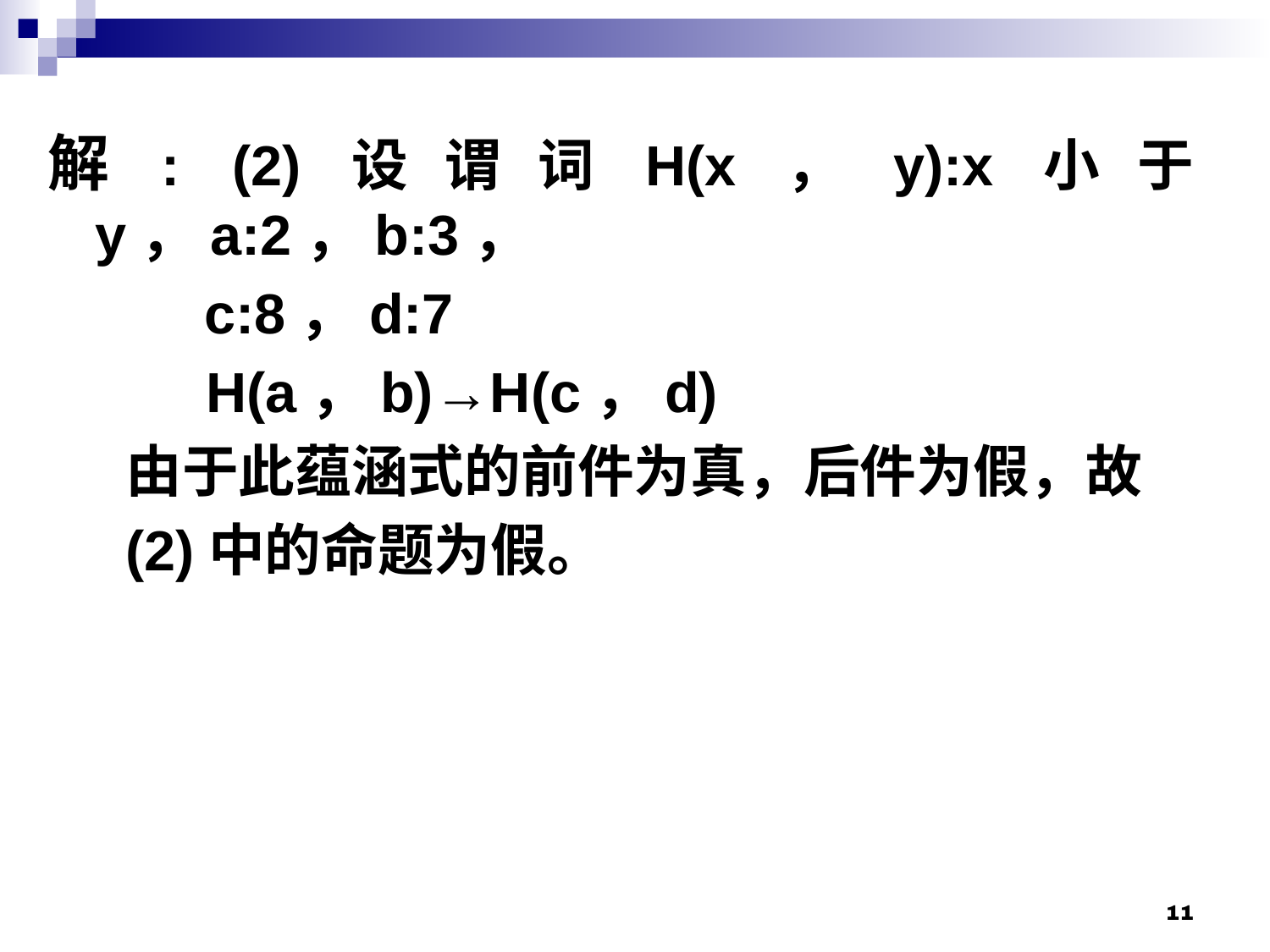

解: (2)设谓词H(x，y):x小于y，a:2，b:3，
          c:8，d:7
  H(a，b)→H(c，d)
     由于此蕴涵式的前件为真，后件为假，故
     (2)中的命题为假。
11